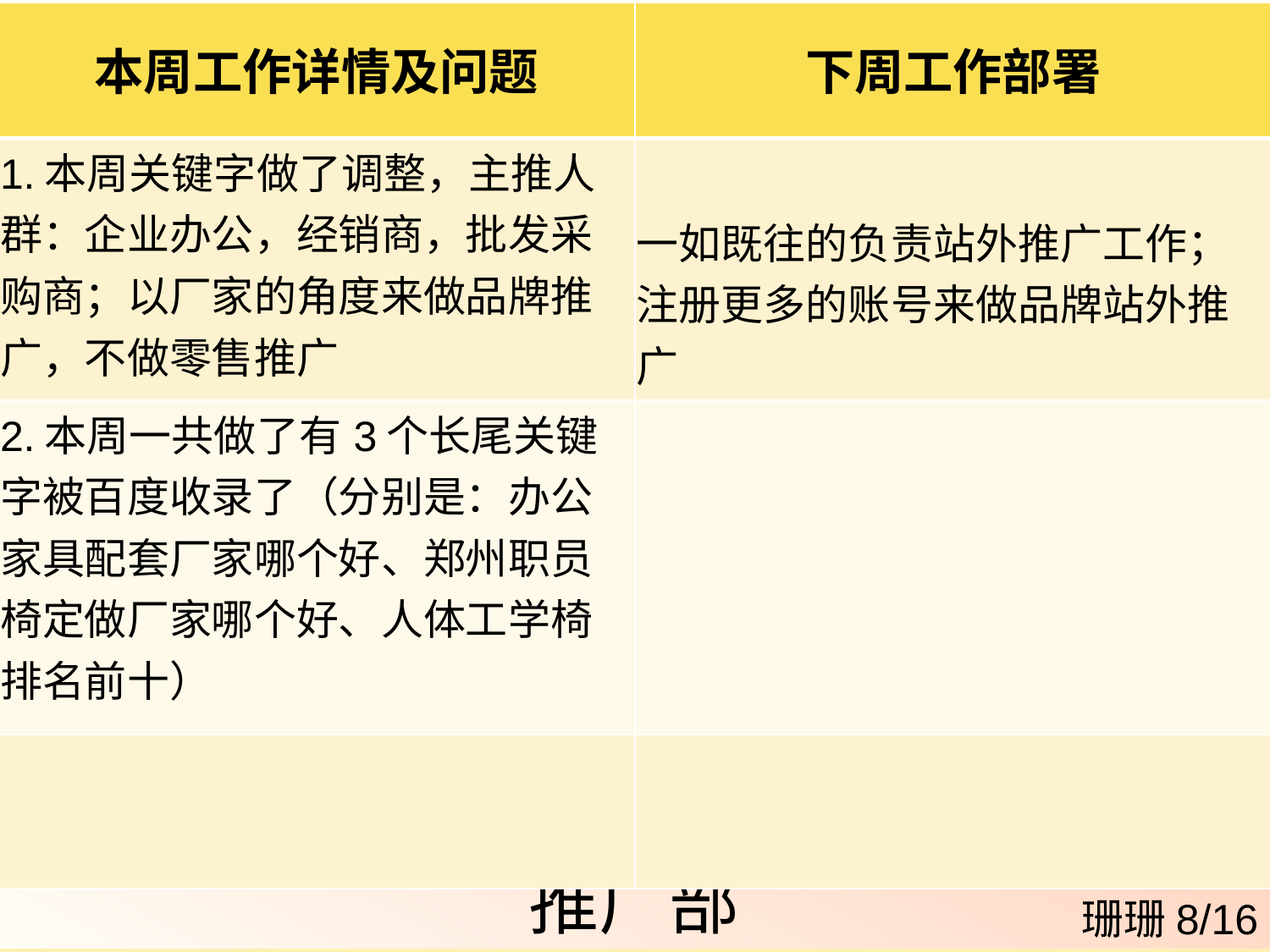

| 本周工作详情及问题 | 下周工作部署 |
| --- | --- |
| 1.本周关键字做了调整，主推人群：企业办公，经销商，批发采购商；以厂家的角度来做品牌推广，不做零售推广 | 一如既往的负责站外推广工作；注册更多的账号来做品牌站外推广 |
| 2.本周一共做了有3个长尾关键字被百度收录了（分别是：办公家具配套厂家哪个好、郑州职员椅定做厂家哪个好、人体工学椅排名前十） |  |
|  |  |
推广部
珊珊8/16